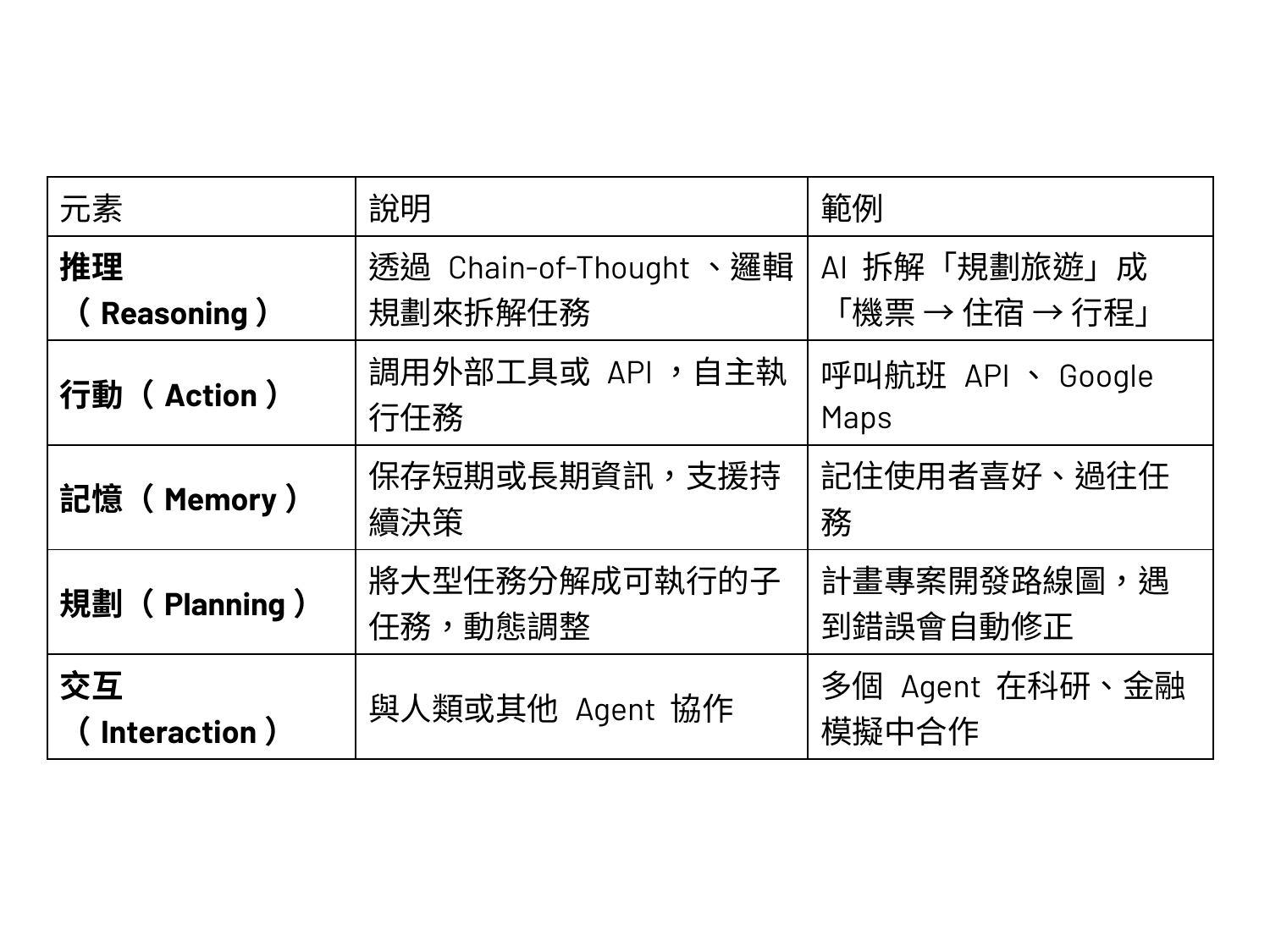

| 元素 | 說明 | 範例 |
| --- | --- | --- |
| 推理（Reasoning） | 透過 Chain-of-Thought、邏輯規劃來拆解任務 | AI 拆解「規劃旅遊」成「機票 → 住宿 → 行程」 |
| 行動（Action） | 調用外部工具或 API，自主執行任務 | 呼叫航班 API、Google Maps |
| 記憶（Memory） | 保存短期或長期資訊，支援持續決策 | 記住使用者喜好、過往任務 |
| 規劃（Planning） | 將大型任務分解成可執行的子任務，動態調整 | 計畫專案開發路線圖，遇到錯誤會自動修正 |
| 交互（Interaction） | 與人類或其他 Agent 協作 | 多個 Agent 在科研、金融模擬中合作 |